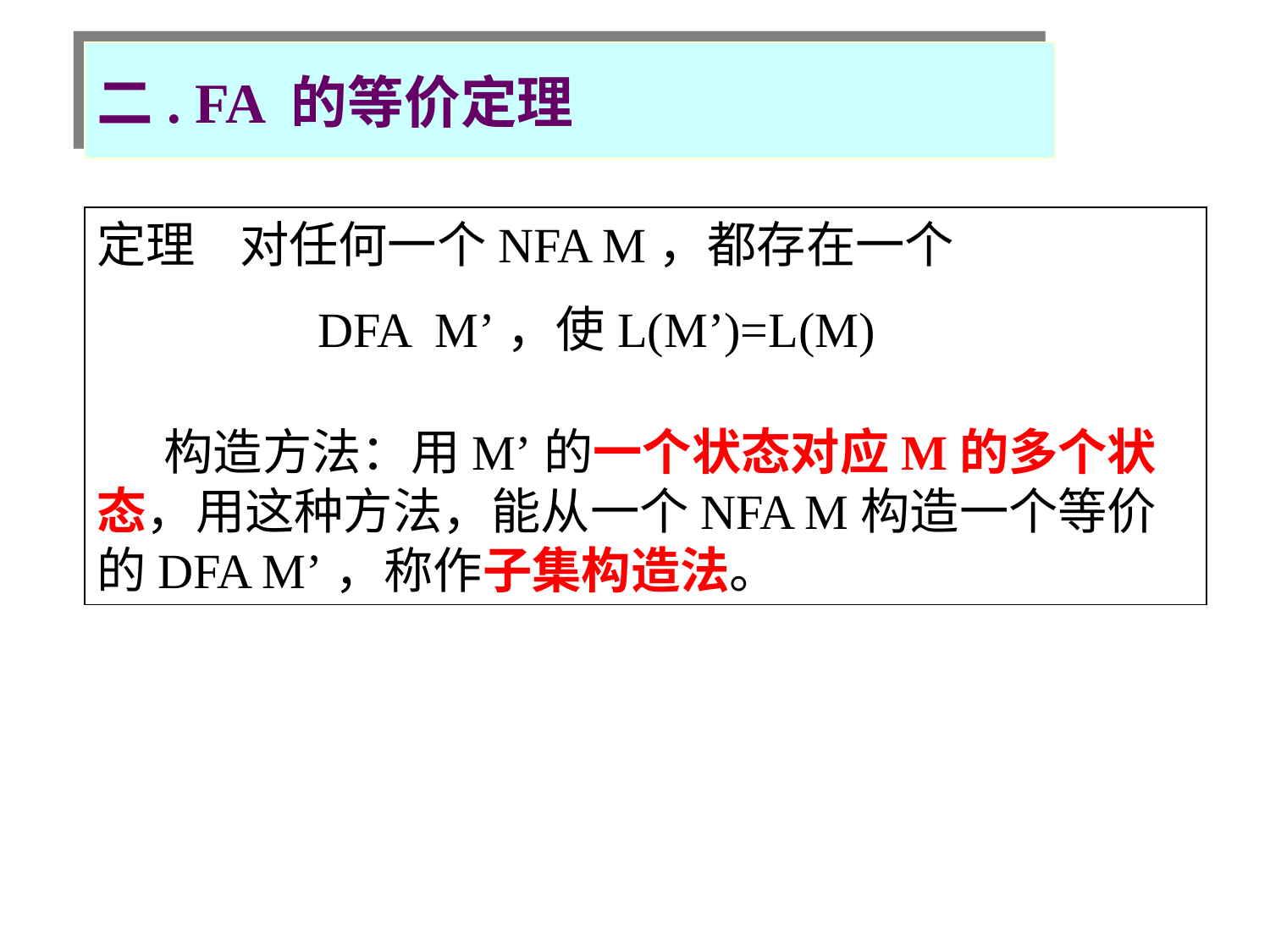

二. FA 的等价定理
定理    对任何一个NFA M，都存在一个
                  DFA  M’，使L(M’)=L(M)

     构造方法：用M’的一个状态对应M的多个状态，用这种方法，能从一个NFA M构造一个等价的DFA M’，称作子集构造法。